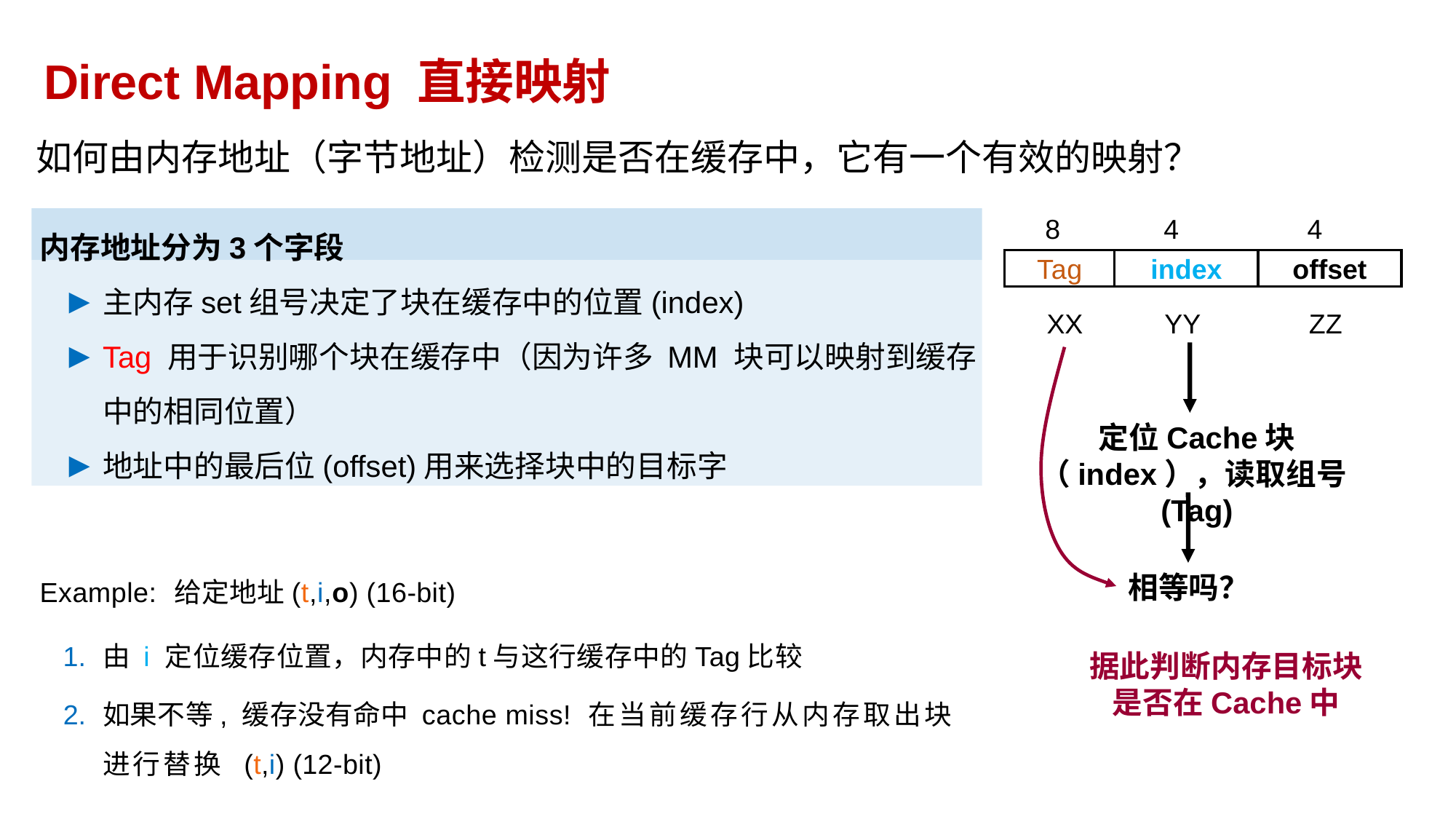

# Direct Mapping 直接映射
如何由内存地址（字节地址）检测是否在缓存中，它有一个有效的映射？
内存地址分为3个字段
主内存set组号决定了块在缓存中的位置(index)
Tag 用于识别哪个块在缓存中（因为许多 MM 块可以映射到缓存中的相同位置）
地址中的最后位(offset)用来选择块中的目标字

Example: 给定地址(t,i,o) (16-bit)
由 i 定位缓存位置，内存中的t与这行缓存中的Tag比较
如果不等, 缓存没有命中 cache miss! 在当前缓存行从内存取出块进行替换  (t,i) (12-bit)
8
4
4

Tag
index
offset
XX
YY
ZZ

定位Cache块（index），读取组号(Tag)

相等吗？
据此判断内存目标块是否在Cache中